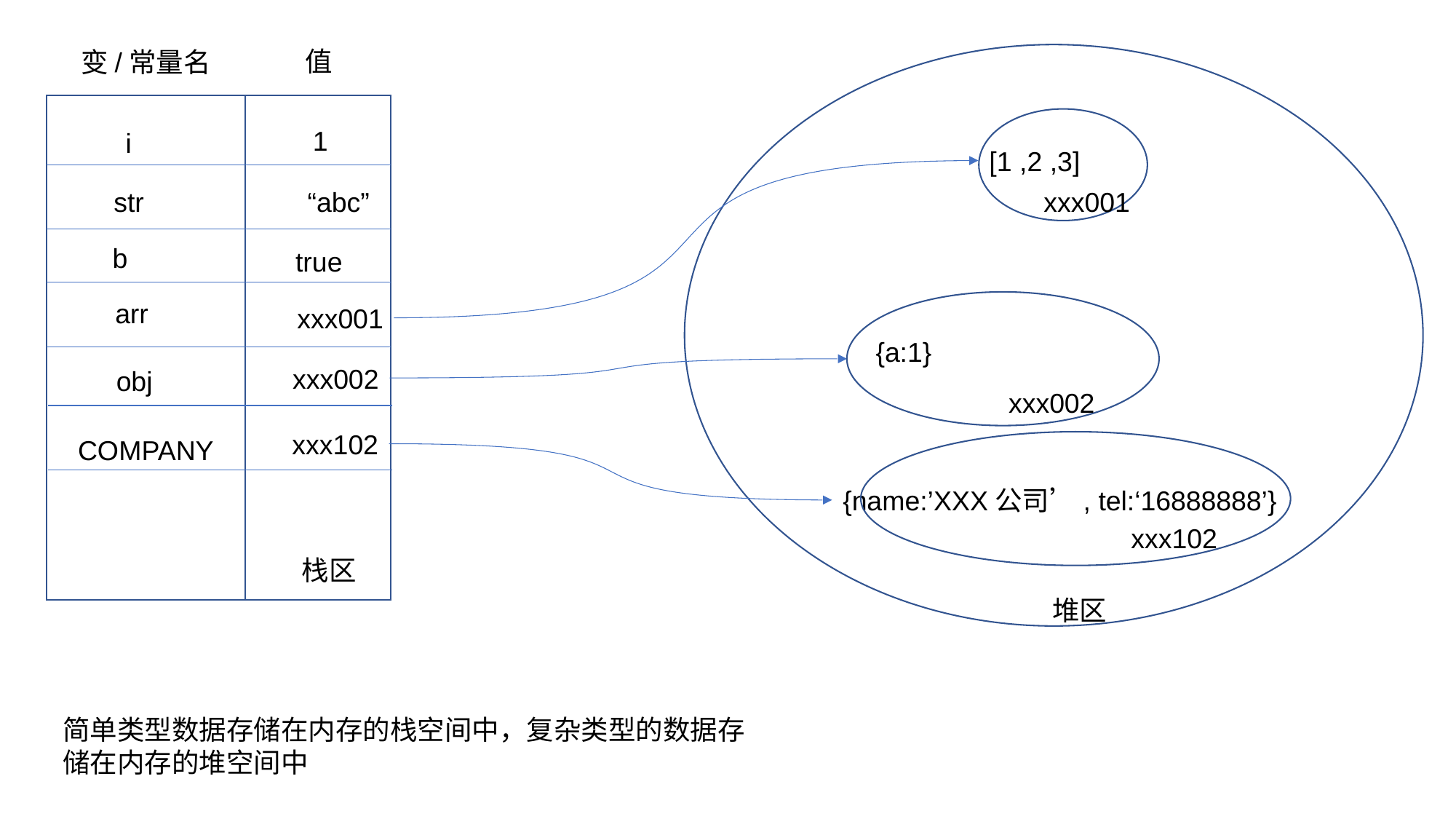

值
变/常量名

1
i
[1 ,2 ,3]
str
“abc”
xxx001
b
true
arr

xxx001
{a:1}
xxx002
obj
xxx002
xxx102
COMPANY

{name:’XXX公司’, tel:‘16888888’}
xxx102
栈区
堆区
简单类型数据存储在内存的栈空间中，复杂类型的数据存储在内存的堆空间中